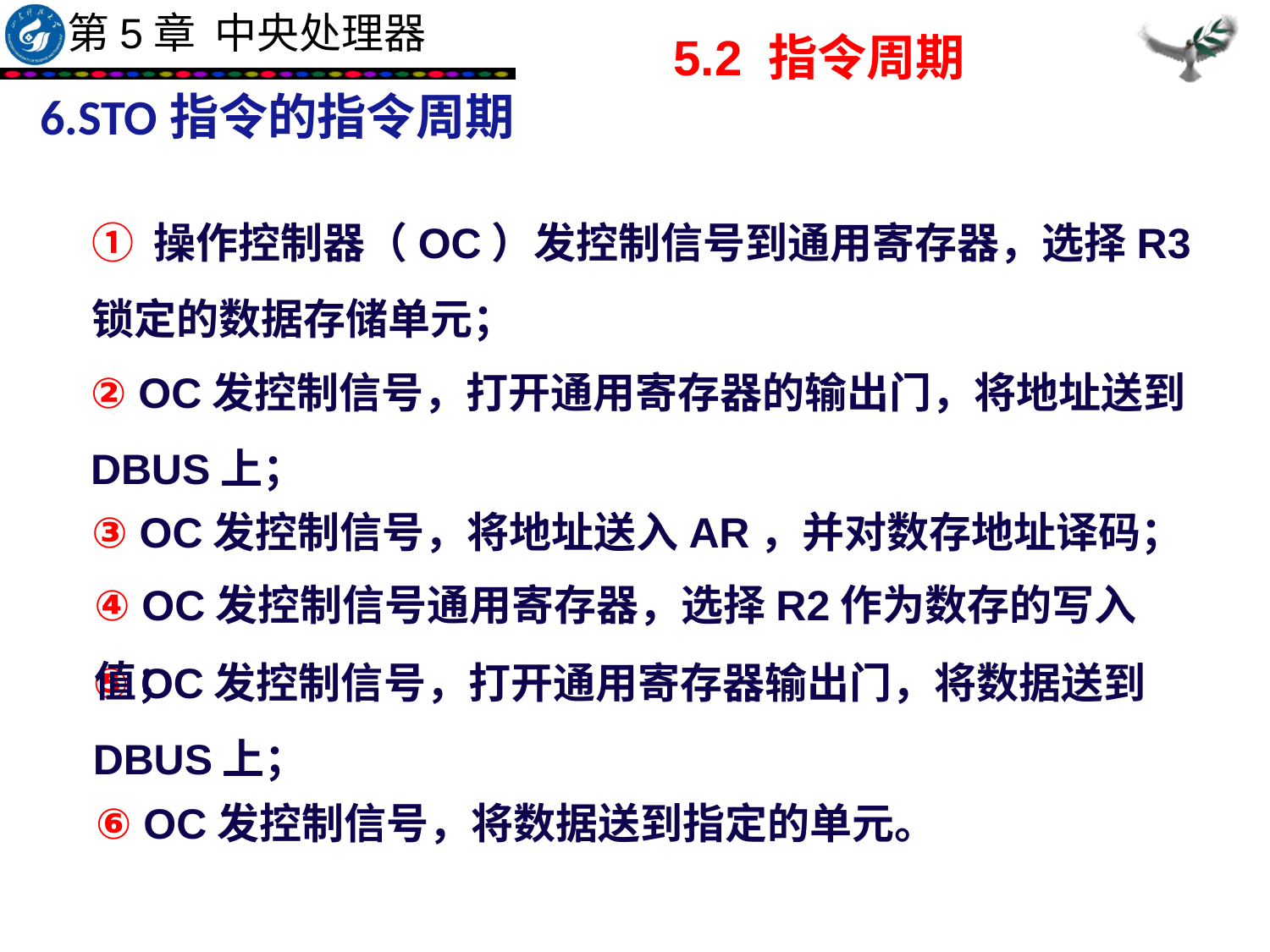

5.2 指令周期
6.STO指令的指令周期
① 操作控制器（OC）发控制信号到通用寄存器，选择R3锁定的数据存储单元；
② OC发控制信号，打开通用寄存器的输出门，将地址送到DBUS上；
③ OC发控制信号，将地址送入AR，并对数存地址译码；
④ OC发控制信号通用寄存器，选择R2作为数存的写入值；
⑤ OC发控制信号，打开通用寄存器输出门，将数据送到DBUS上；
⑥ OC发控制信号，将数据送到指定的单元。